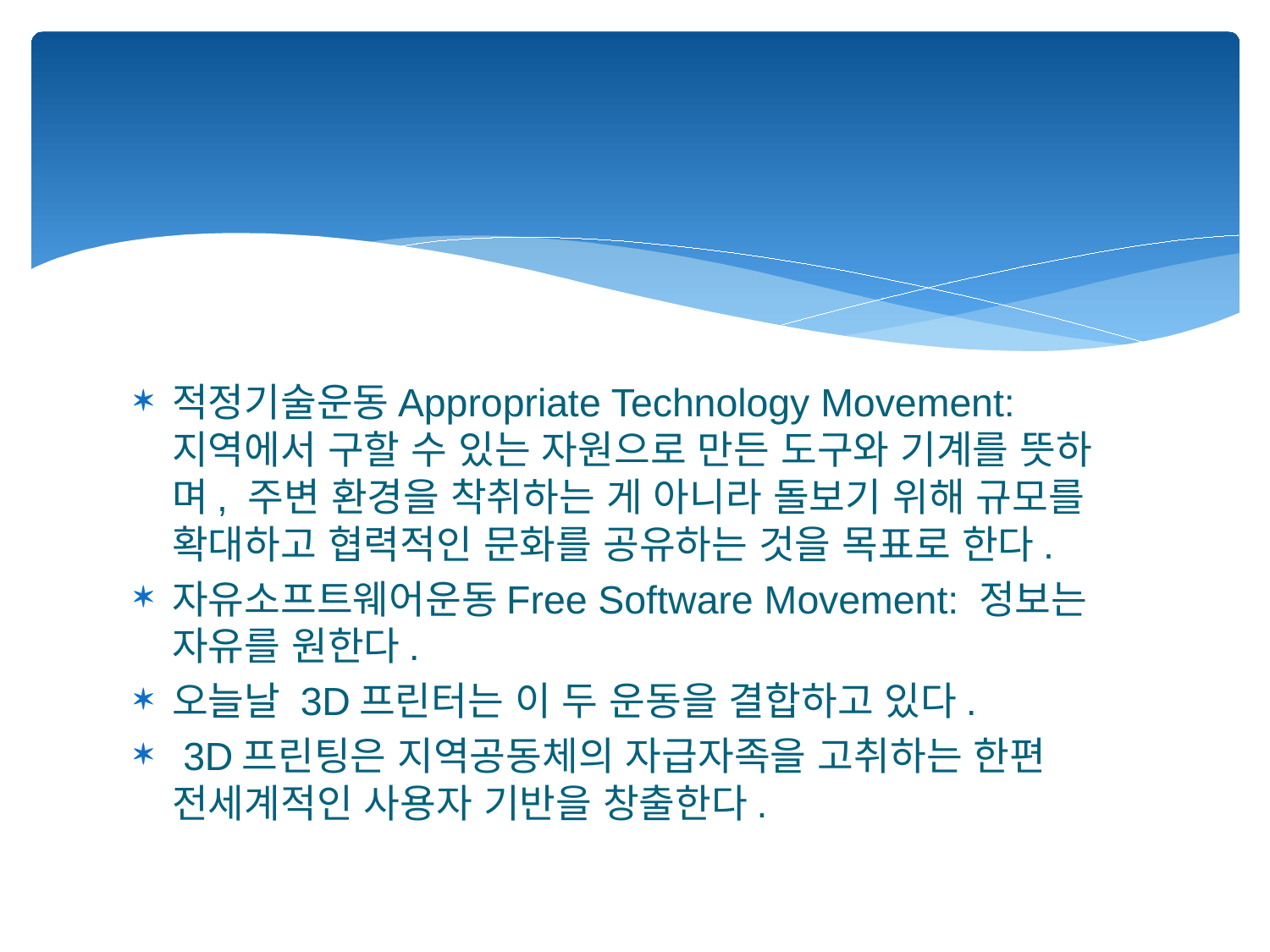

#
적정기술운동Appropriate Technology Movement: 지역에서 구할 수 있는 자원으로 만든 도구와 기계를 뜻하며, 주변 환경을 착취하는 게 아니라 돌보기 위해 규모를 확대하고 협력적인 문화를 공유하는 것을 목표로 한다.
자유소프트웨어운동Free Software Movement: 정보는 자유를 원한다.
오늘날 3D프린터는 이 두 운동을 결합하고 있다.
 3D프린팅은 지역공동체의 자급자족을 고취하는 한편 전세계적인 사용자 기반을 창출한다.